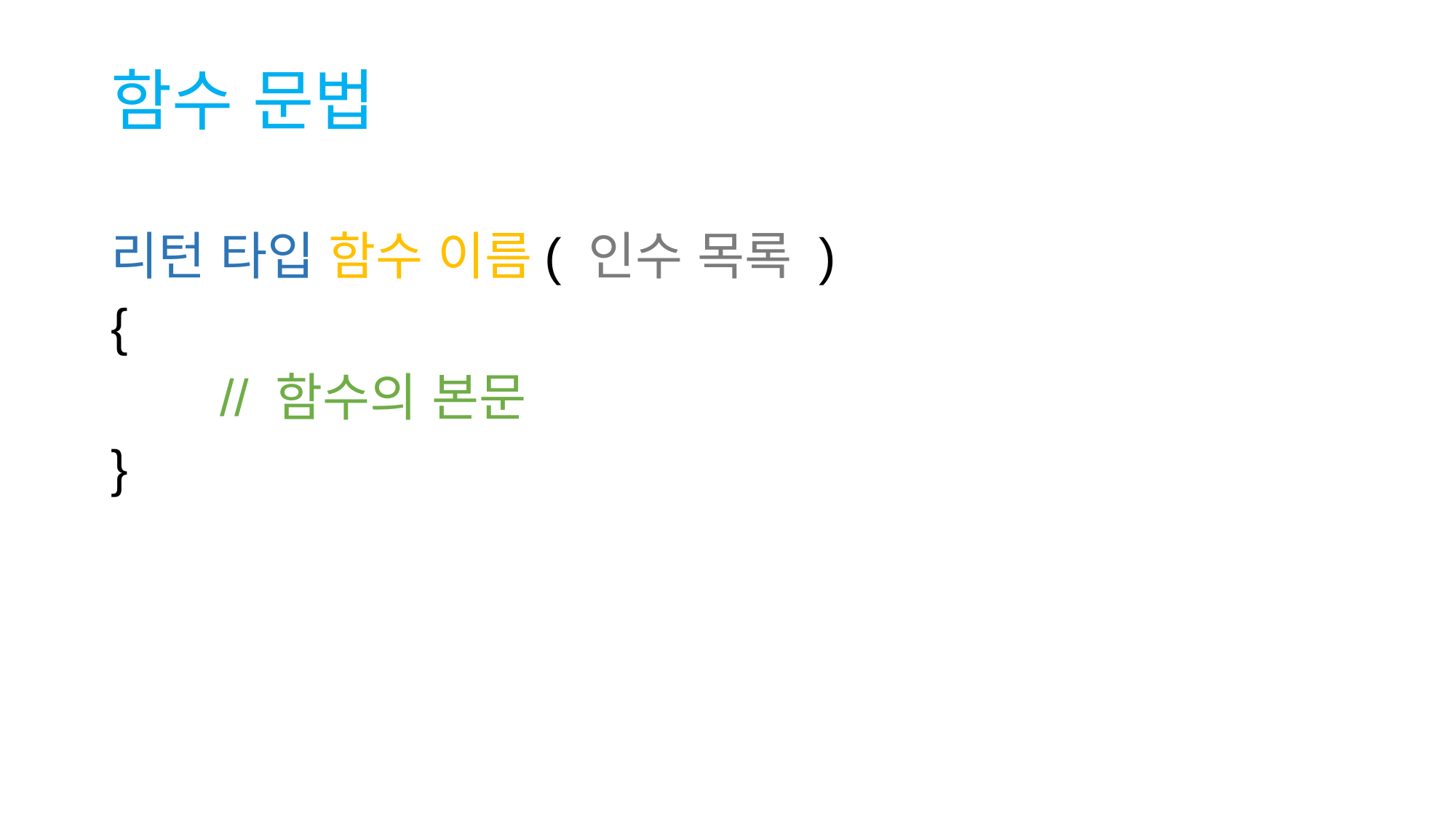

# 함수 문법
리턴 타입 함수 이름( 인수 목록 )
{
 	// 함수의 본문
}